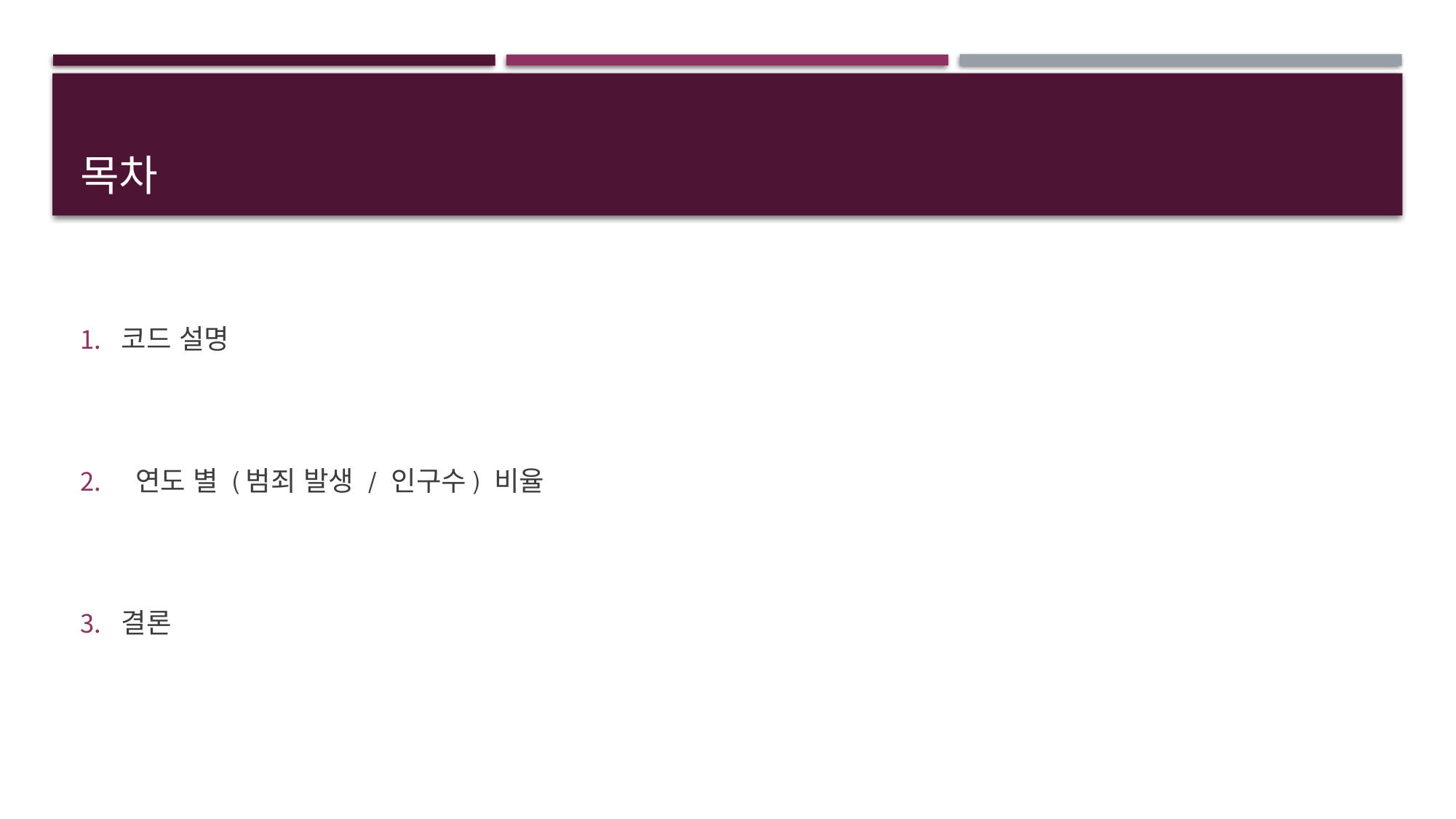

# 목차
코드 설명

 연도 별 (범죄 발생 / 인구수) 비율

결론